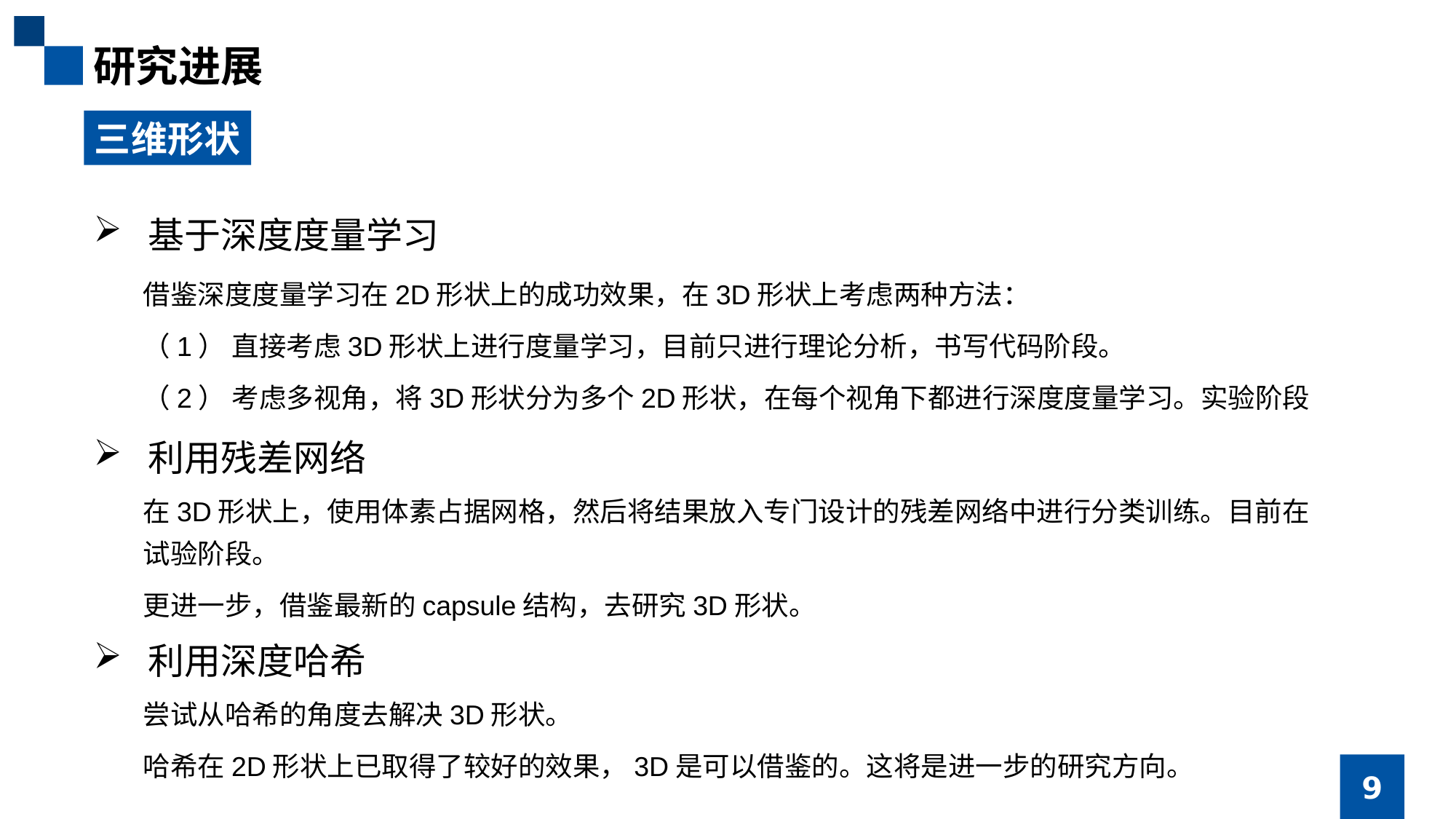

研究进展
三维形状
基于深度度量学习
借鉴深度度量学习在2D形状上的成功效果，在3D形状上考虑两种方法：
（1） 直接考虑3D形状上进行度量学习，目前只进行理论分析，书写代码阶段。
（2） 考虑多视角，将3D形状分为多个2D形状，在每个视角下都进行深度度量学习。实验阶段
利用残差网络
在3D形状上，使用体素占据网格，然后将结果放入专门设计的残差网络中进行分类训练。目前在试验阶段。
更进一步，借鉴最新的capsule结构，去研究3D形状。
利用深度哈希
尝试从哈希的角度去解决3D形状。
哈希在2D形状上已取得了较好的效果，3D是可以借鉴的。这将是进一步的研究方向。
9